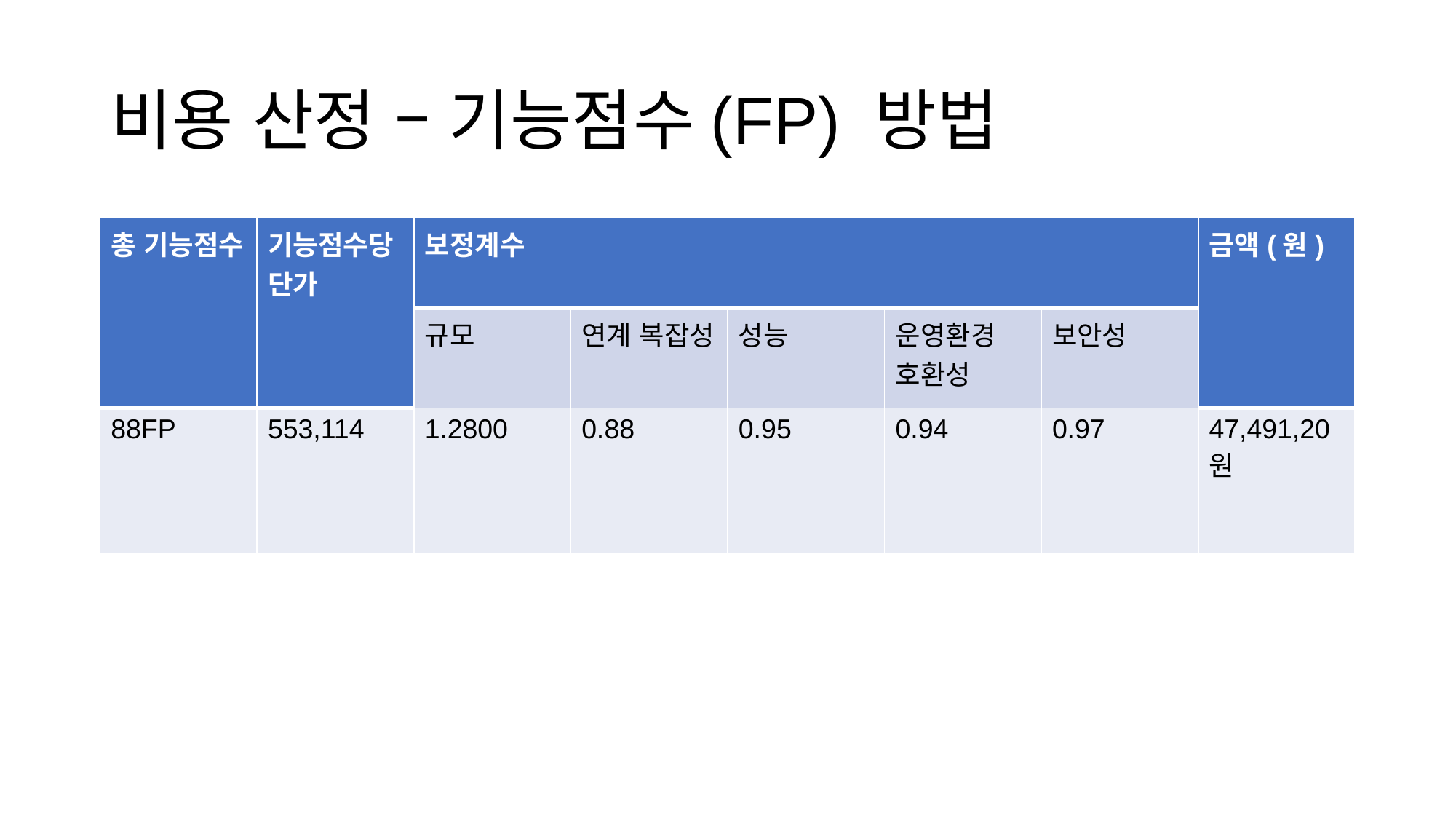

# 비용 산정 – 기능점수(FP) 방법
| 총 기능점수 | 기능점수당 단가 | 보정계수 |  |  |  |  | 금액(원) |
| --- | --- | --- | --- | --- | --- | --- | --- |
|  |  | 규모 | 연계 복잡성 | 성능 | 운영환경 호환성 | 보안성 |  |
| 88FP | 553,114 | 1.2800 | 0.88 | 0.95 | 0.94 | 0.97 | 47,491,20원 |